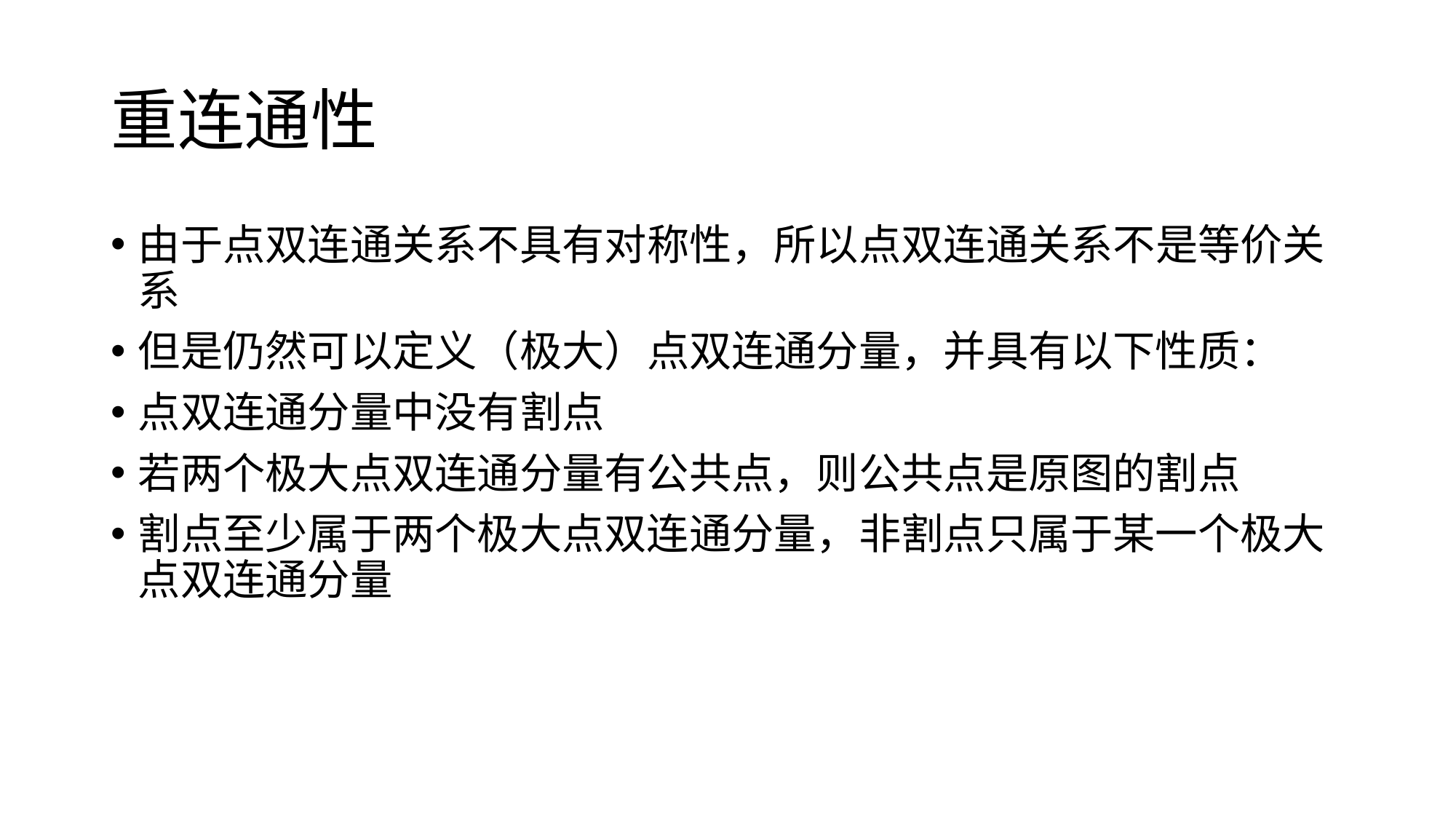

# 重连通性
由于点双连通关系不具有对称性，所以点双连通关系不是等价关系
但是仍然可以定义（极大）点双连通分量，并具有以下性质：
点双连通分量中没有割点
若两个极大点双连通分量有公共点，则公共点是原图的割点
割点至少属于两个极大点双连通分量，非割点只属于某一个极大点双连通分量